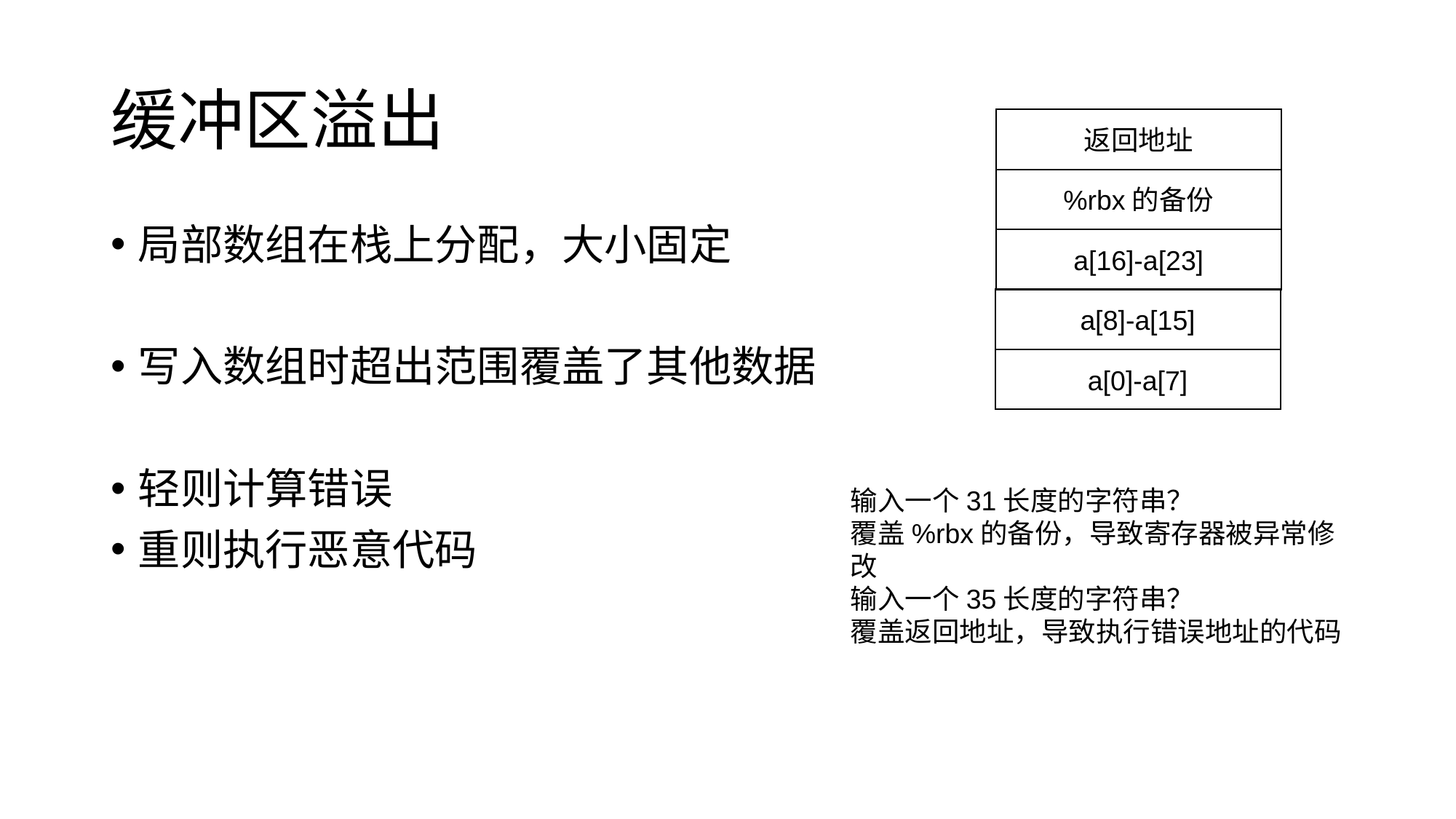

# 缓冲区溢出
返回地址
%rbx的备份
局部数组在栈上分配，大小固定

写入数组时超出范围覆盖了其他数据

轻则计算错误
重则执行恶意代码
a[16]-a[23]
a[8]-a[15]
a[0]-a[7]
输入一个31长度的字符串？
覆盖%rbx的备份，导致寄存器被异常修改
输入一个35长度的字符串？
覆盖返回地址，导致执行错误地址的代码